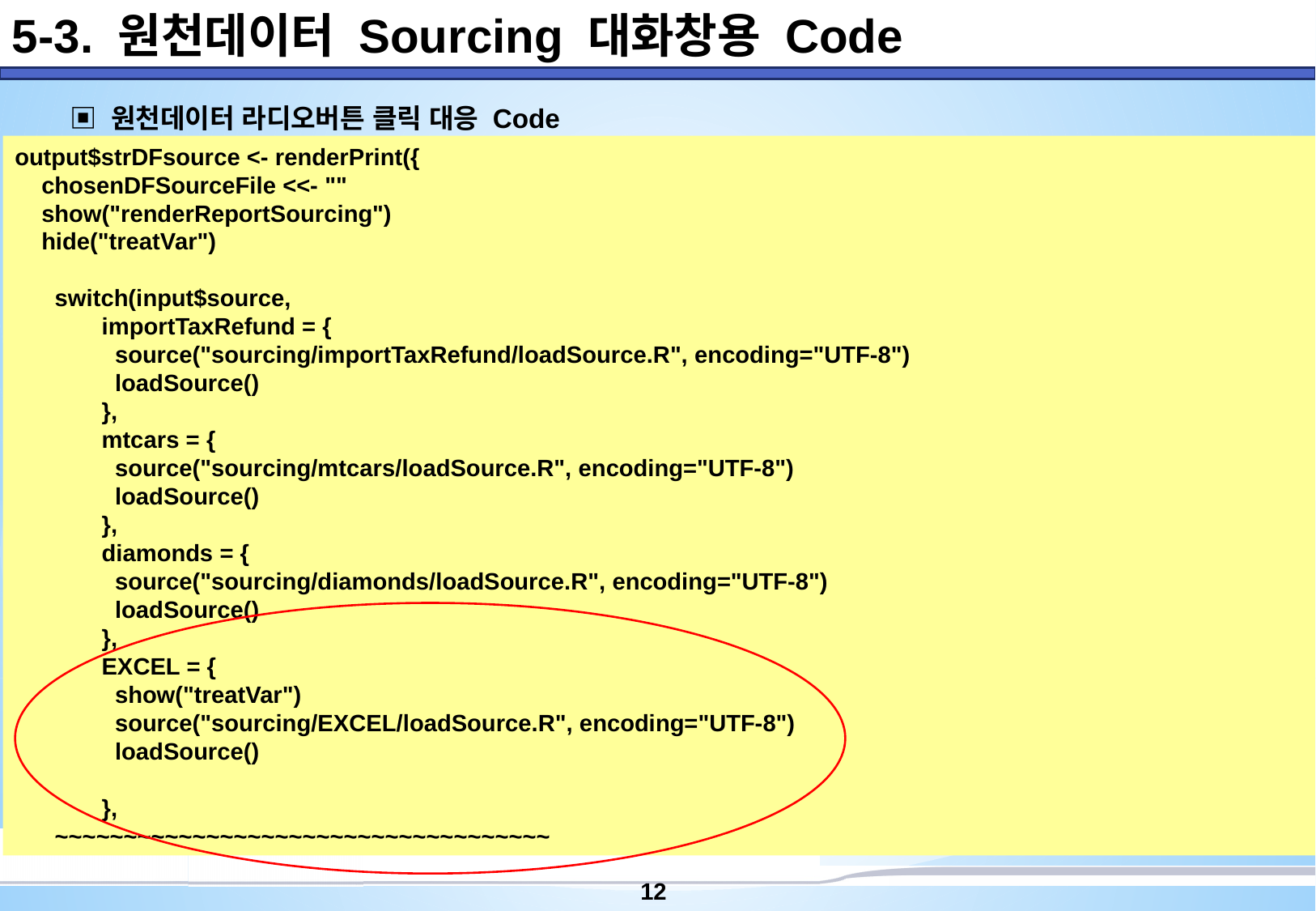

5-3. 원천데이터 Sourcing 대화창용 Code

▣ 원천데이터 라디오버튼 클릭 대응 Code
output$strDFsource <- renderPrint({
    chosenDFSourceFile <<- ""
    show("renderReportSourcing")
    hide("treatVar")

      switch(input$source,
             importTaxRefund = {
               source("sourcing/importTaxRefund/loadSource.R", encoding="UTF-8")
               loadSource()
             },
             mtcars = {
               source("sourcing/mtcars/loadSource.R", encoding="UTF-8")
               loadSource()
             },
             diamonds = {
               source("sourcing/diamonds/loadSource.R", encoding="UTF-8")
               loadSource()
             },
             EXCEL = {
               show("treatVar")
               source("sourcing/EXCEL/loadSource.R", encoding="UTF-8")
               loadSource()

             },
      ~~~~~~~~~~~~~~~~~~~~~~~~~~~~~~~~~~~~